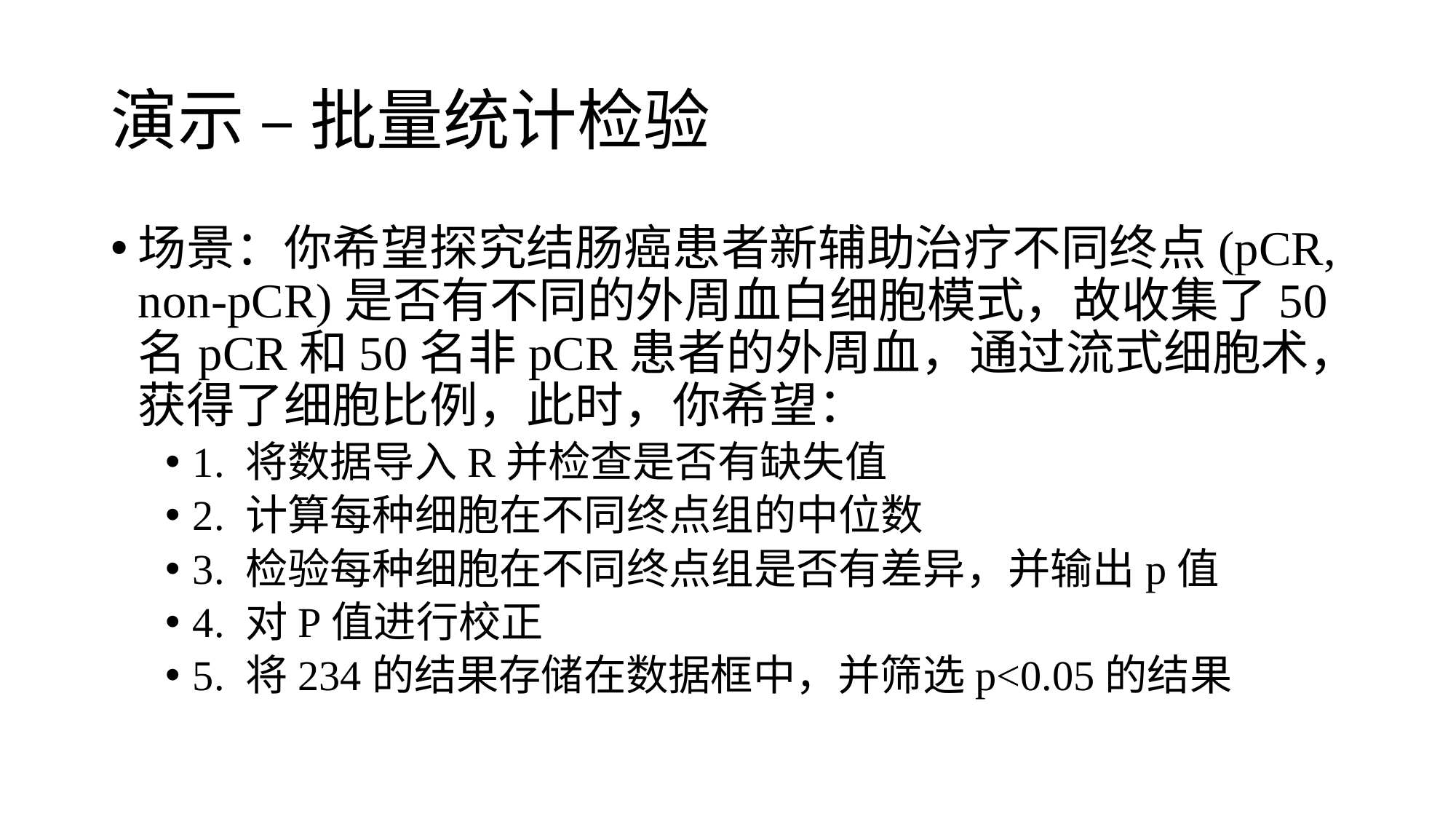

# 演示 – 批量统计检验
场景：你希望探究结肠癌患者新辅助治疗不同终点(pCR, non-pCR)是否有不同的外周血白细胞模式，故收集了50名pCR和50名非pCR患者的外周血，通过流式细胞术，获得了细胞比例，此时，你希望：
1. 将数据导入R并检查是否有缺失值
2. 计算每种细胞在不同终点组的中位数
3. 检验每种细胞在不同终点组是否有差异，并输出p值
4. 对P值进行校正
5. 将234的结果存储在数据框中，并筛选p<0.05的结果